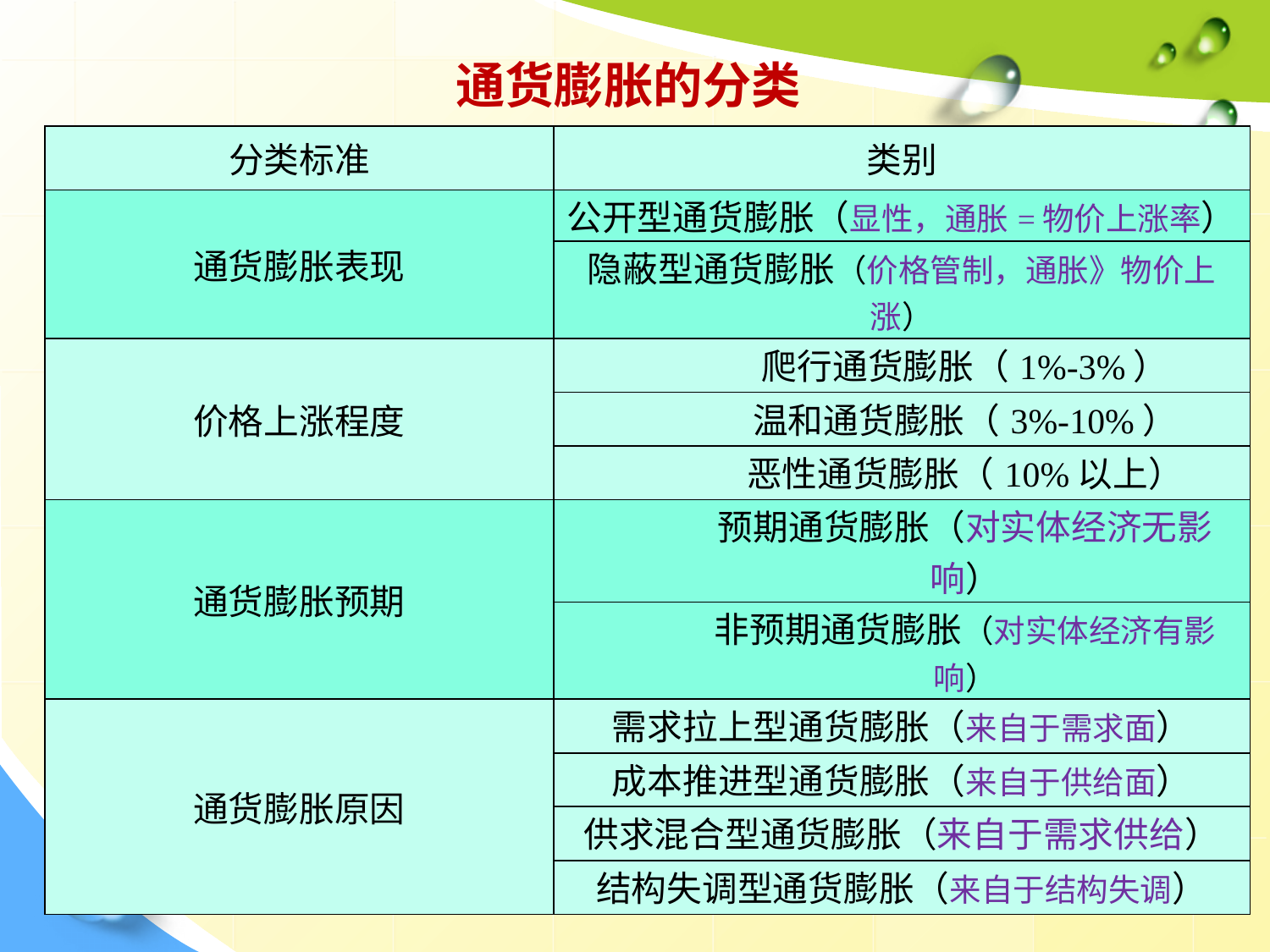

通货膨胀的分类
| 分类标准 | 类别 |
| --- | --- |
| 通货膨胀表现 | 公开型通货膨胀（显性，通胀=物价上涨率） |
|  | 隐蔽型通货膨胀（价格管制，通胀》物价上涨） |
| 价格上涨程度 | 爬行通货膨胀（1%-3%） |
|  | 温和通货膨胀（3%-10%） |
|  | 恶性通货膨胀（10%以上） |
| 通货膨胀预期 | 预期通货膨胀（对实体经济无影响） |
|  | 非预期通货膨胀（对实体经济有影响） |
| 通货膨胀原因 | 需求拉上型通货膨胀（来自于需求面） |
|  | 成本推进型通货膨胀（来自于供给面） |
|  | 供求混合型通货膨胀（来自于需求供给） |
|  | 结构失调型通货膨胀（来自于结构失调） |